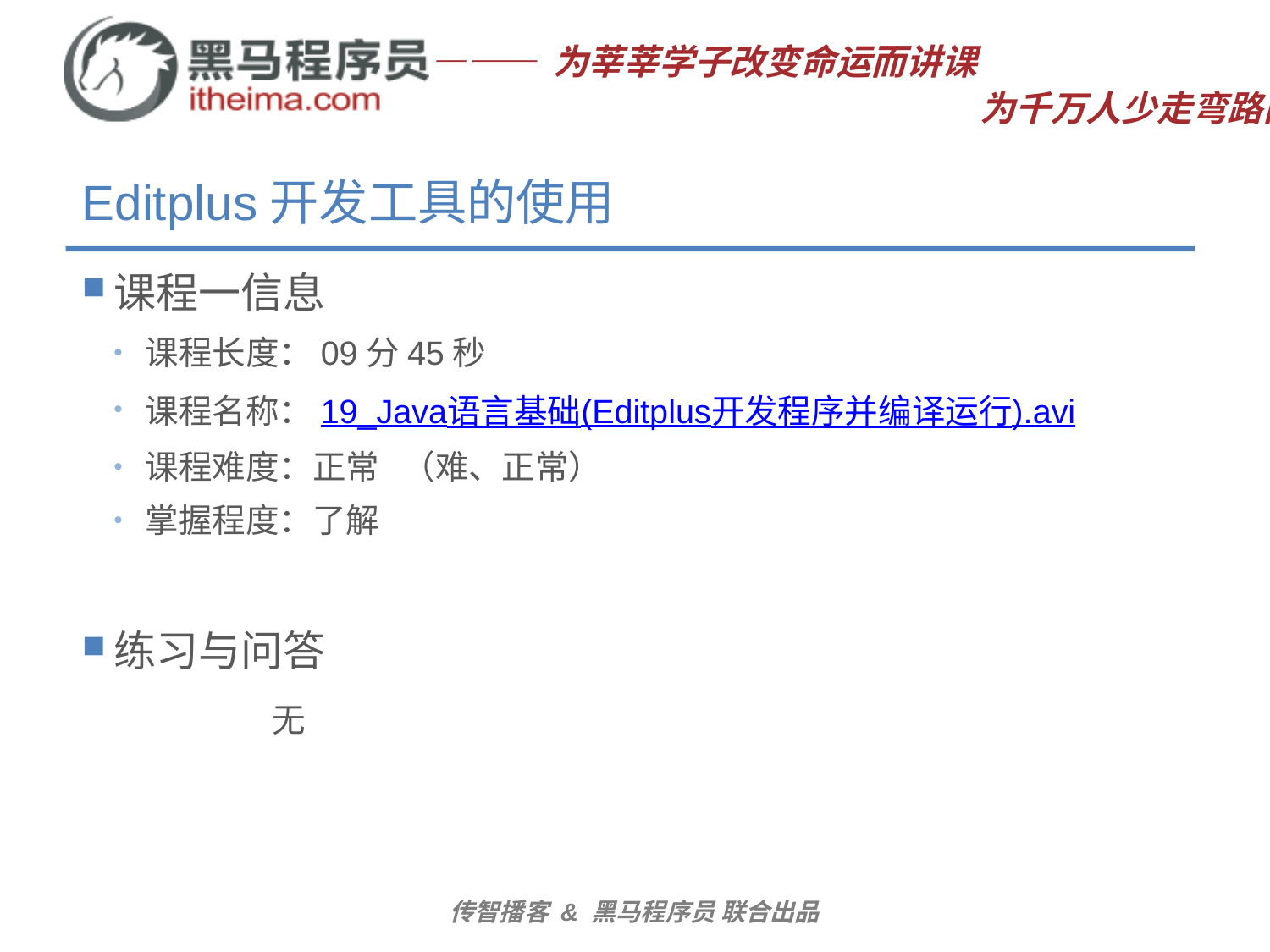

# Editplus开发工具的使用
课程一信息
课程长度：09分45秒
课程名称：19_Java语言基础(Editplus开发程序并编译运行).avi
课程难度：正常   （难、正常）
掌握程度：了解

练习与问答
	无